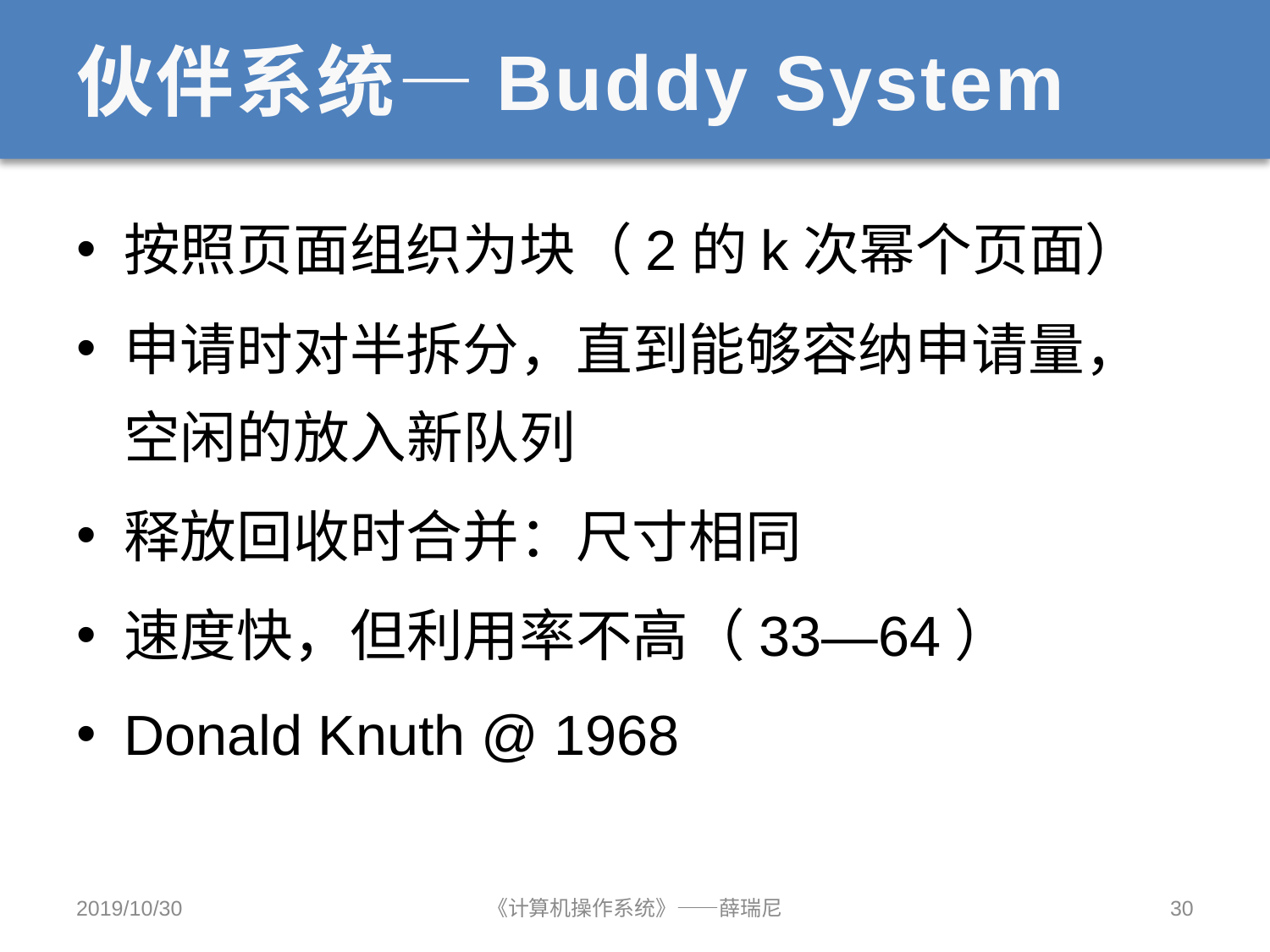

# 伙伴系统—Buddy System
按照页面组织为块（2的k次幂个页面）
申请时对半拆分，直到能够容纳申请量，空闲的放入新队列
释放回收时合并：尺寸相同
速度快，但利用率不高（33—64）
Donald Knuth @ 1968
2019/10/30
《计算机操作系统》——薛瑞尼
30